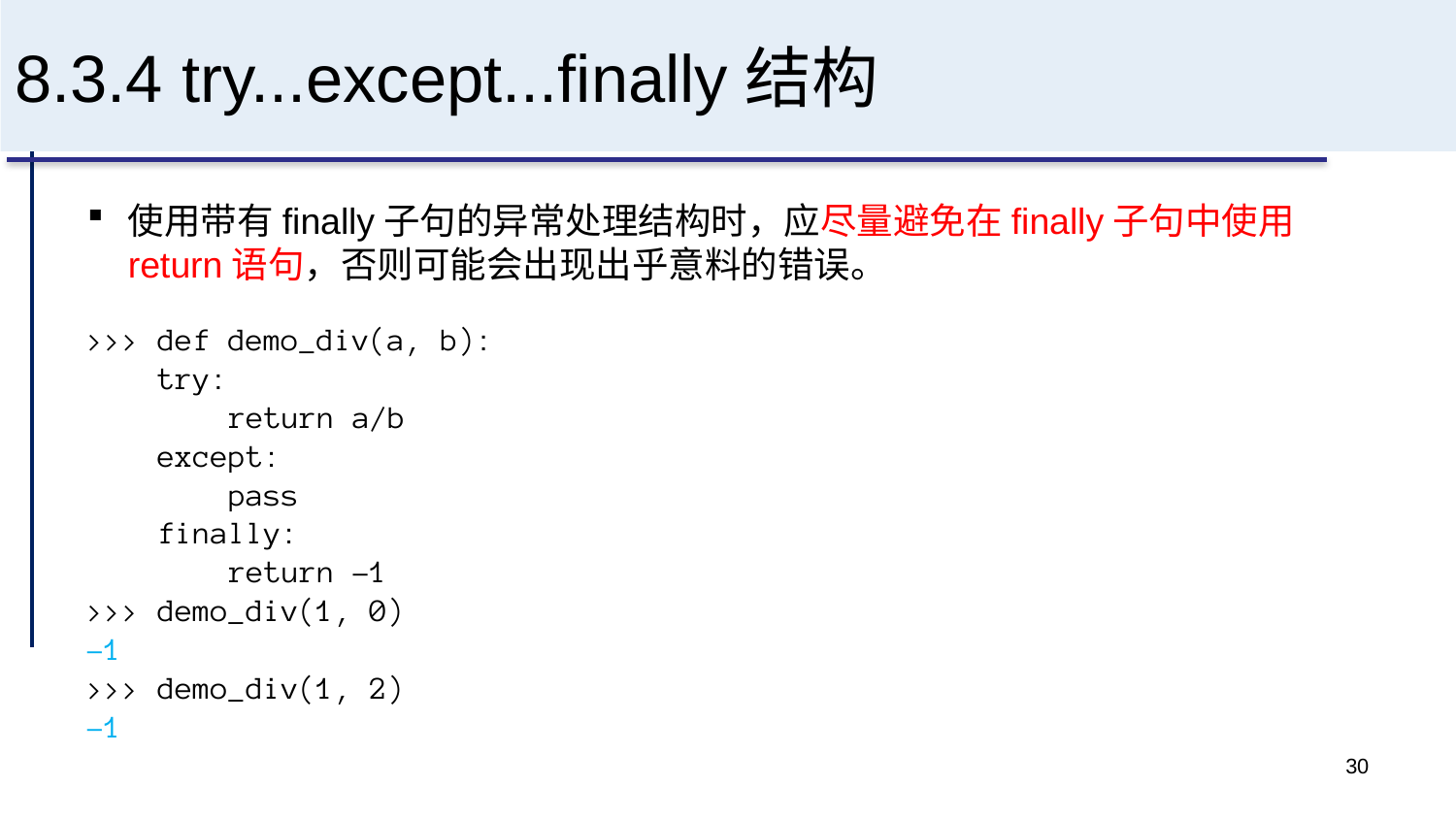

# 8.3.4 try...except...finally结构
使用带有finally子句的异常处理结构时，应尽量避免在finally子句中使用return语句，否则可能会出现出乎意料的错误。

>>> def demo_div(a, b):
    try:
	        return a/b
    except:
        pass
    finally:
	        return -1
>>> demo_div(1, 0)
-1
>>> demo_div(1, 2)
-1
30